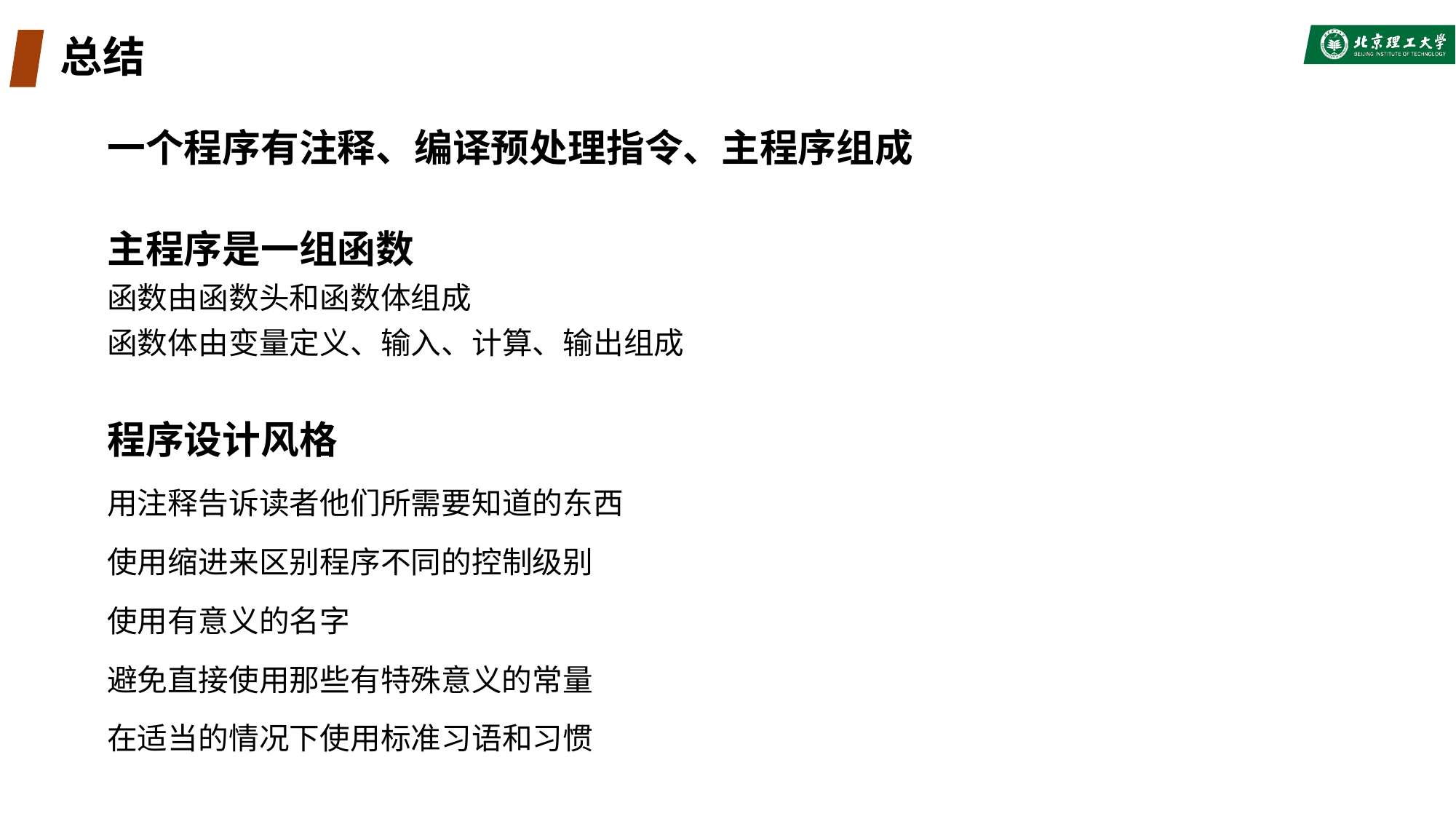

# 总结
一个程序有注释、编译预处理指令、主程序组成
主程序是一组函数
函数由函数头和函数体组成
函数体由变量定义、输入、计算、输出组成
程序设计风格
用注释告诉读者他们所需要知道的东西
使用缩进来区别程序不同的控制级别
使用有意义的名字
避免直接使用那些有特殊意义的常量
在适当的情况下使用标准习语和习惯